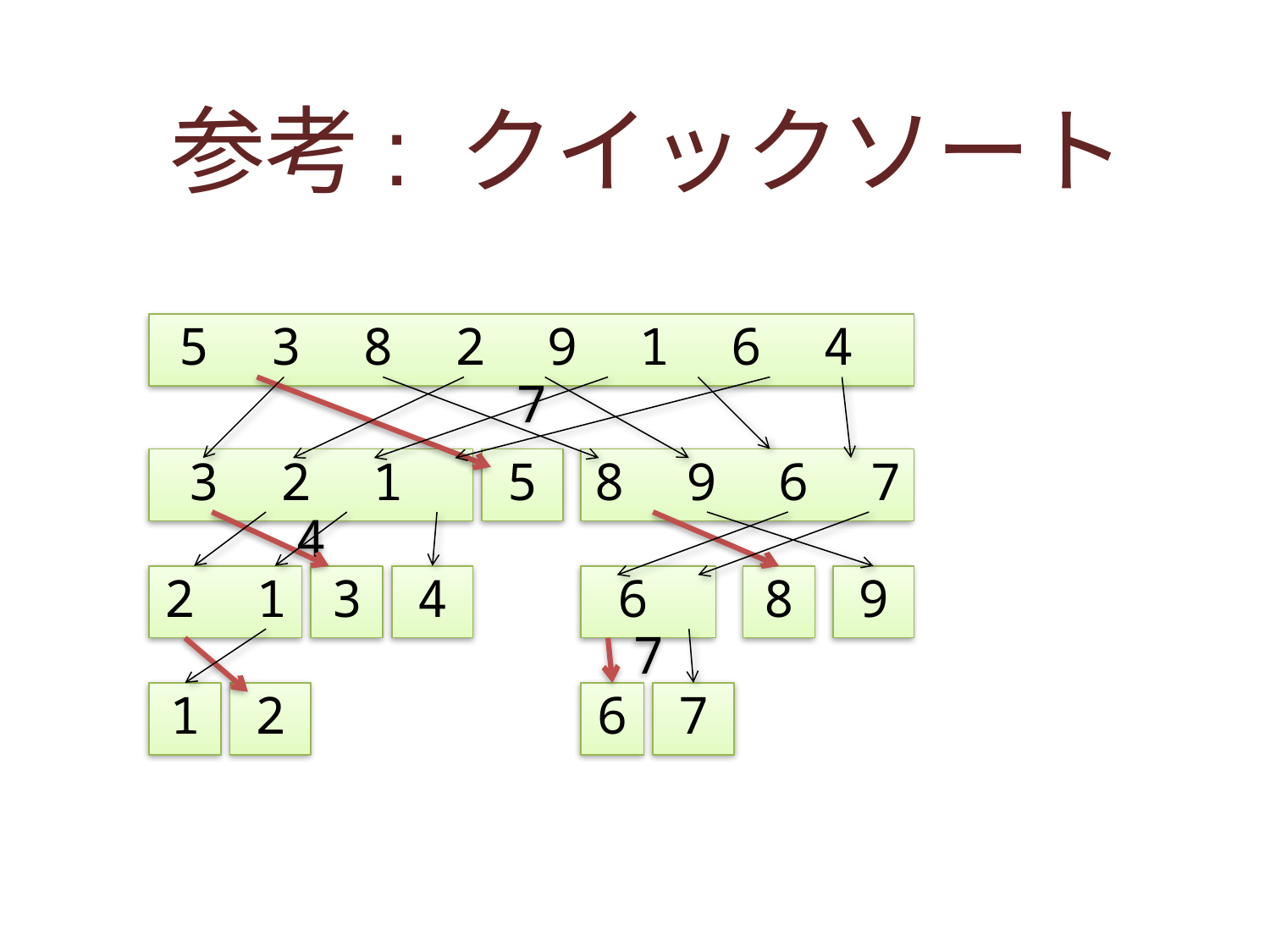

参考: クイックソート
5  3  8  2  9  1  6  4  7
3  2  1  4
5
8  9  6  7
2  1
3
4
6  7
8
9
1
2
6
7